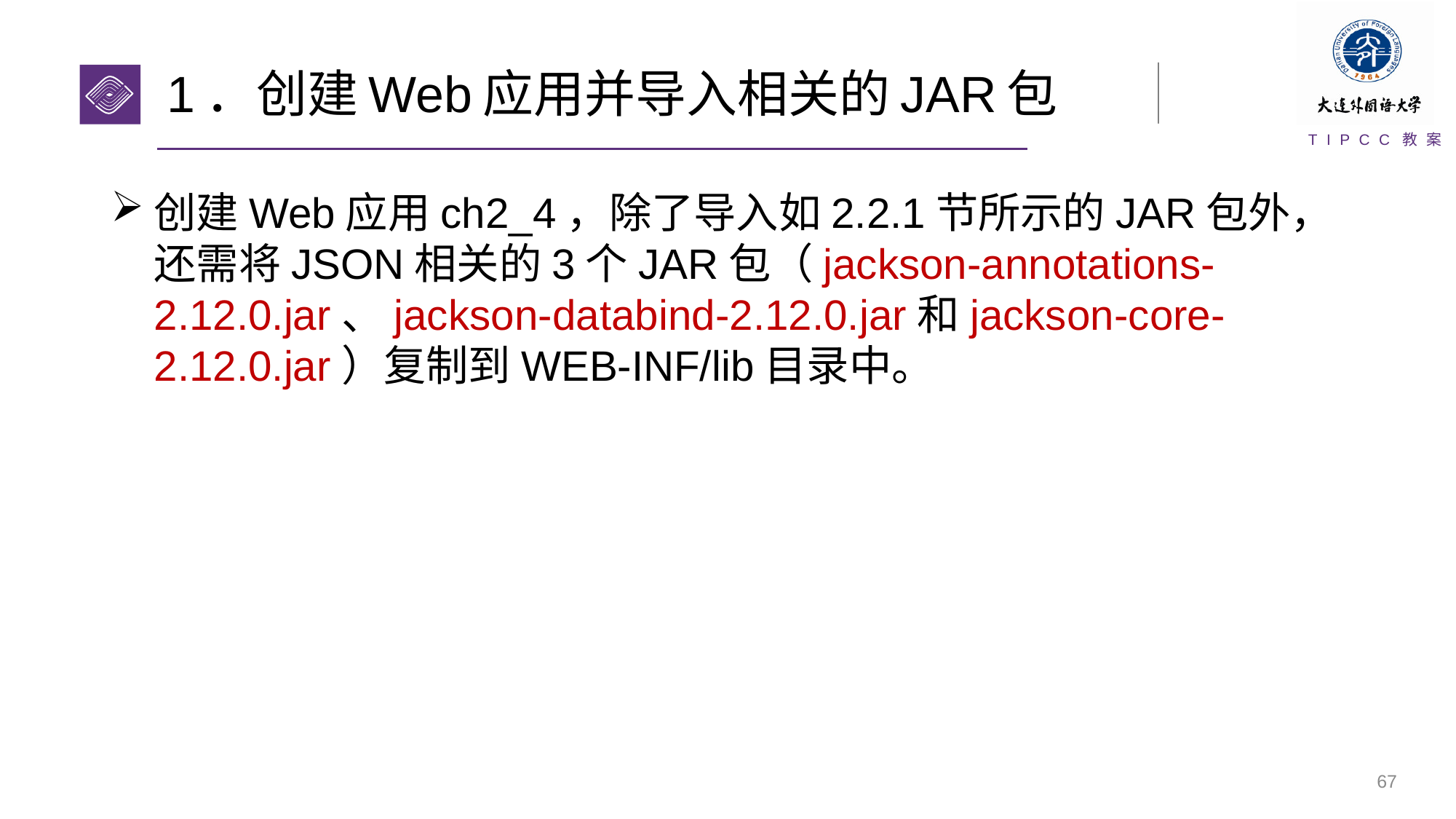

# 1．创建Web应用并导入相关的JAR包
创建Web应用ch2_4，除了导入如2.2.1节所示的JAR包外，还需将JSON相关的3个JAR包（jackson-annotations-2.12.0.jar、jackson-databind-2.12.0.jar和jackson-core-2.12.0.jar）复制到WEB-INF/lib目录中。
67